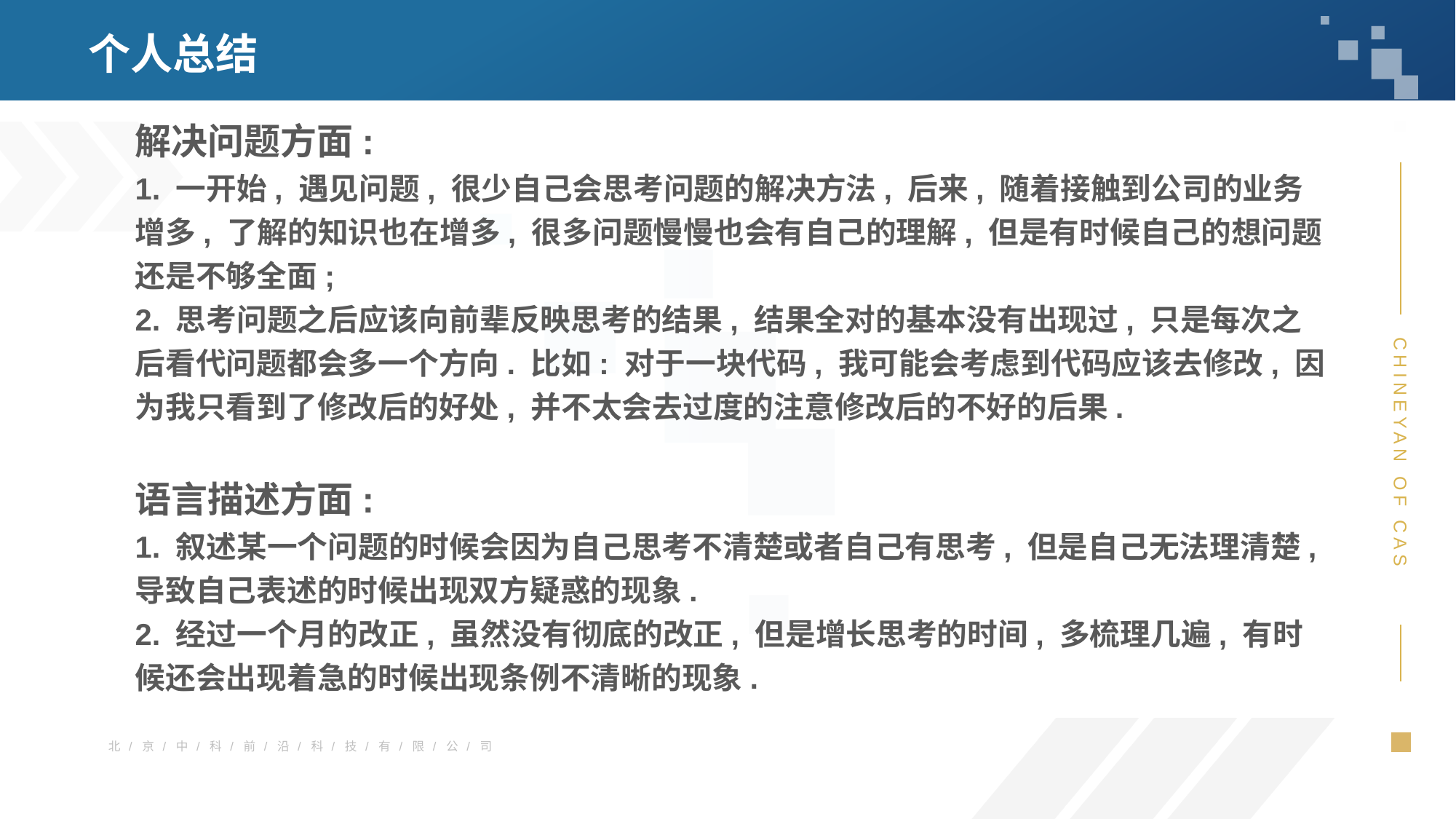

个人总结
解决问题方面:
1. 一开始, 遇见问题, 很少自己会思考问题的解决方法, 后来, 随着接触到公司的业务增多, 了解的知识也在增多, 很多问题慢慢也会有自己的理解, 但是有时候自己的想问题还是不够全面;
2. 思考问题之后应该向前辈反映思考的结果, 结果全对的基本没有出现过, 只是每次之后看代问题都会多一个方向. 比如: 对于一块代码, 我可能会考虑到代码应该去修改, 因为我只看到了修改后的好处, 并不太会去过度的注意修改后的不好的后果.

语言描述方面:
1. 叙述某一个问题的时候会因为自己思考不清楚或者自己有思考, 但是自己无法理清楚, 导致自己表述的时候出现双方疑惑的现象.
2. 经过一个月的改正, 虽然没有彻底的改正, 但是增长思考的时间, 多梳理几遍, 有时候还会出现着急的时候出现条例不清晰的现象.